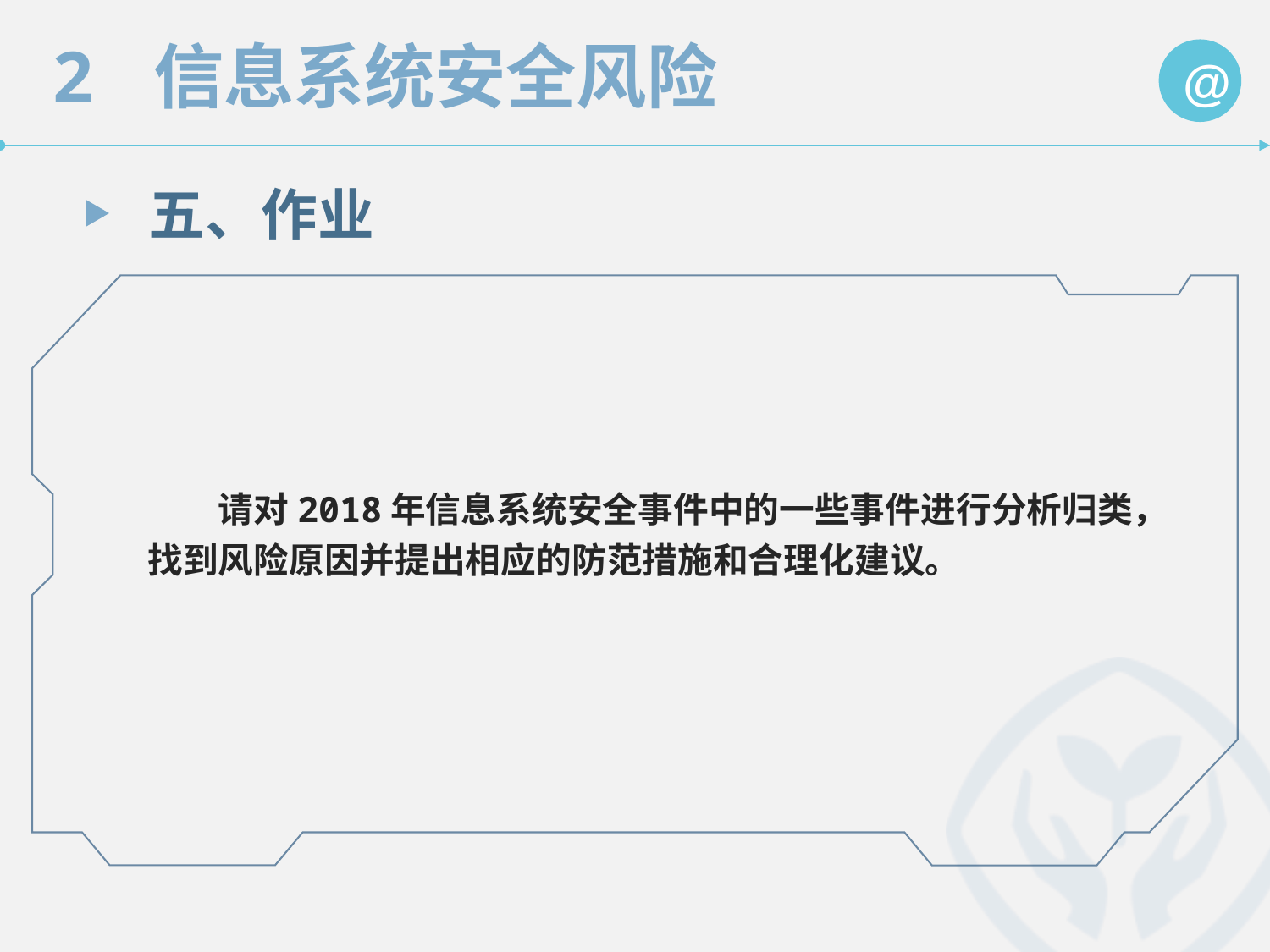

五、作业

　　请对2018年信息系统安全事件中的一些事件进行分析归类，找到风险原因并提出相应的防范措施和合理化建议。